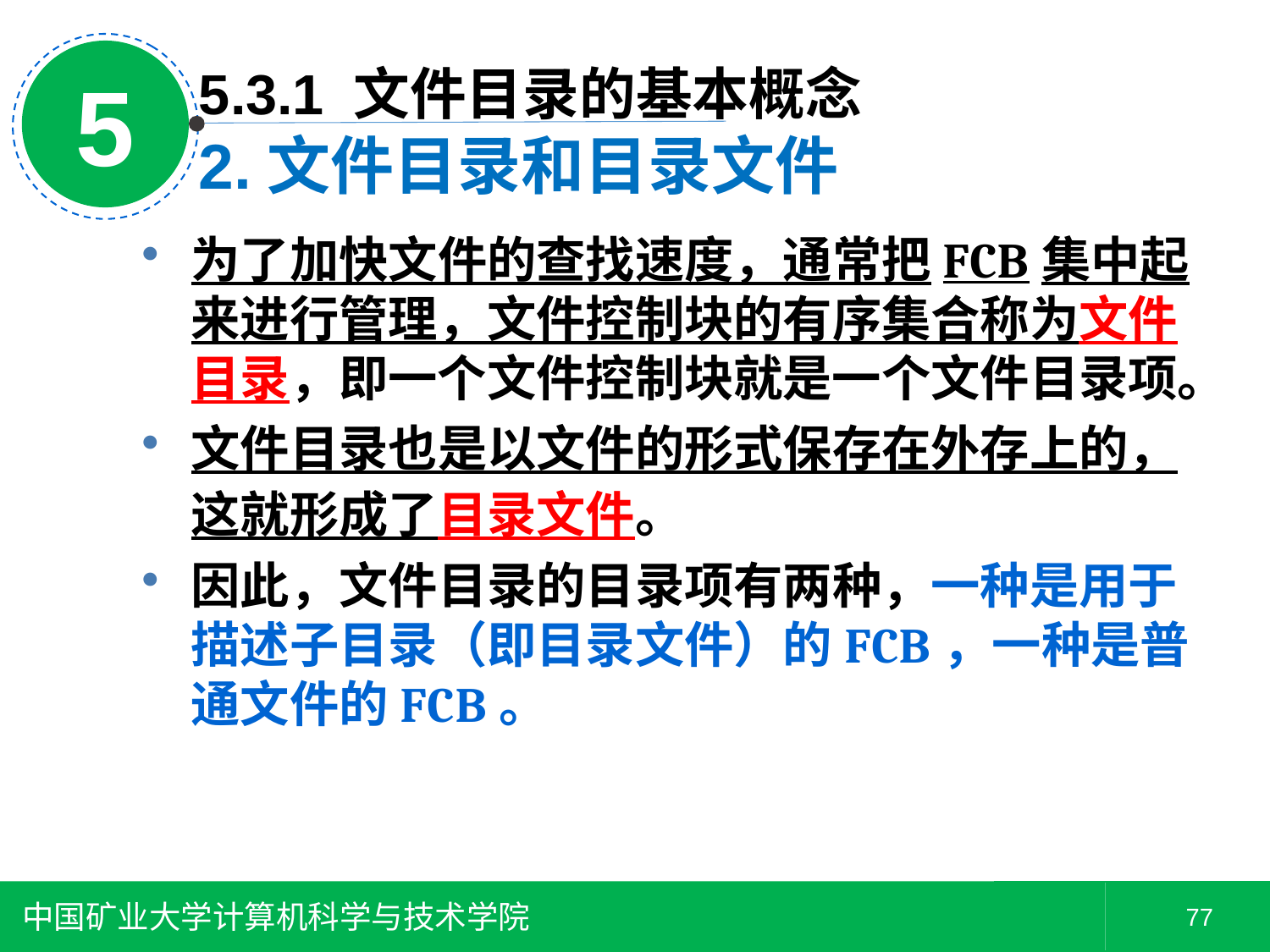

5
5.3.1 文件目录的基本概念
2.文件目录和目录文件

为了加快文件的查找速度，通常把FCB集中起来进行管理，文件控制块的有序集合称为文件目录，即一个文件控制块就是一个文件目录项。
文件目录也是以文件的形式保存在外存上的，这就形成了目录文件。
因此，文件目录的目录项有两种，一种是用于描述子目录（即目录文件）的FCB，一种是普通文件的FCB。